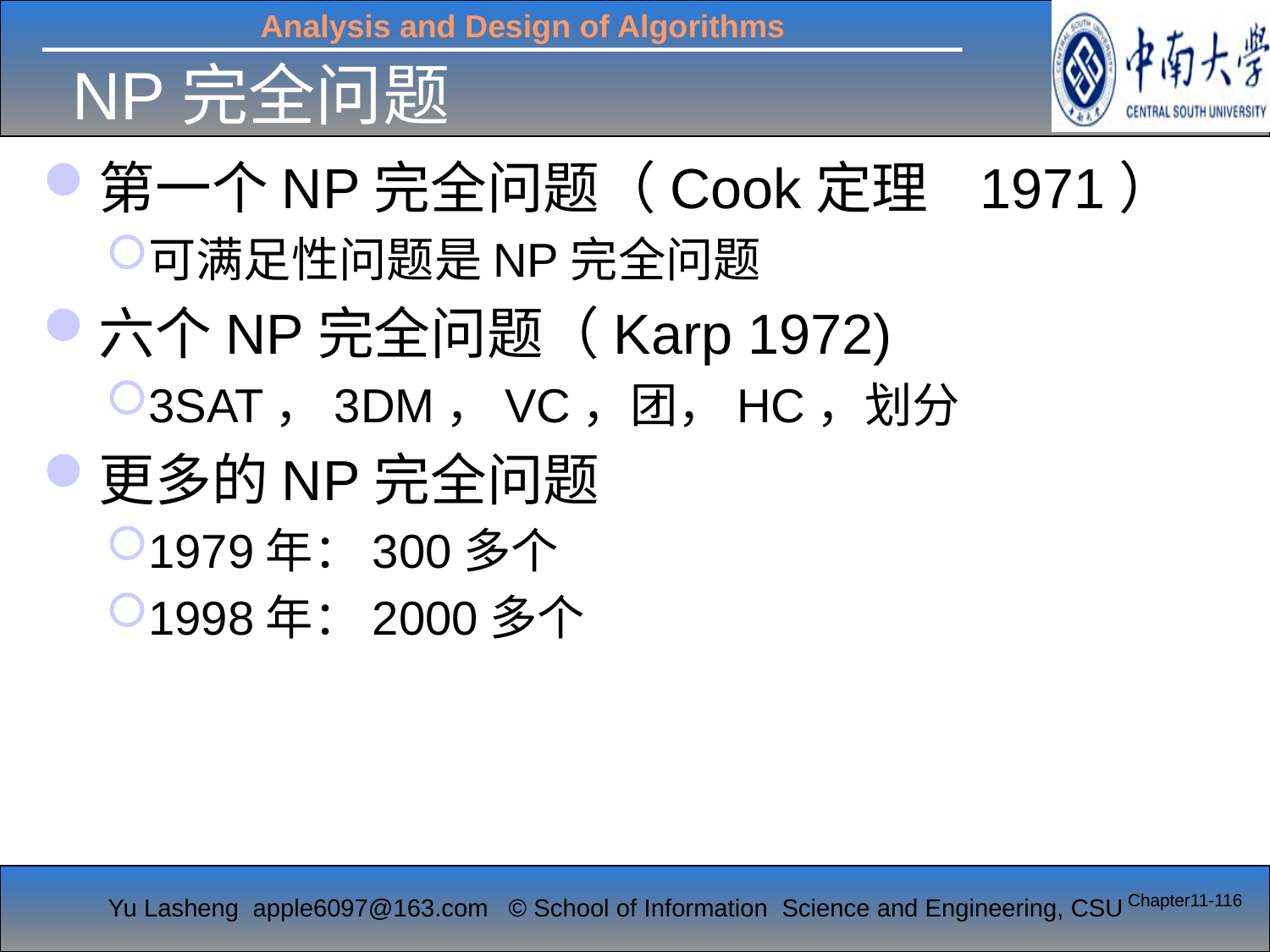

# NP完全问题
第一个NP完全问题（Cook定理   1971）
可满足性问题是NP完全问题
六个NP完全问题（Karp 1972)
3SAT，3DM，VC，团，HC，划分
更多的NP完全问题
1979年：300多个
1998年：2000多个
Chapter11-116